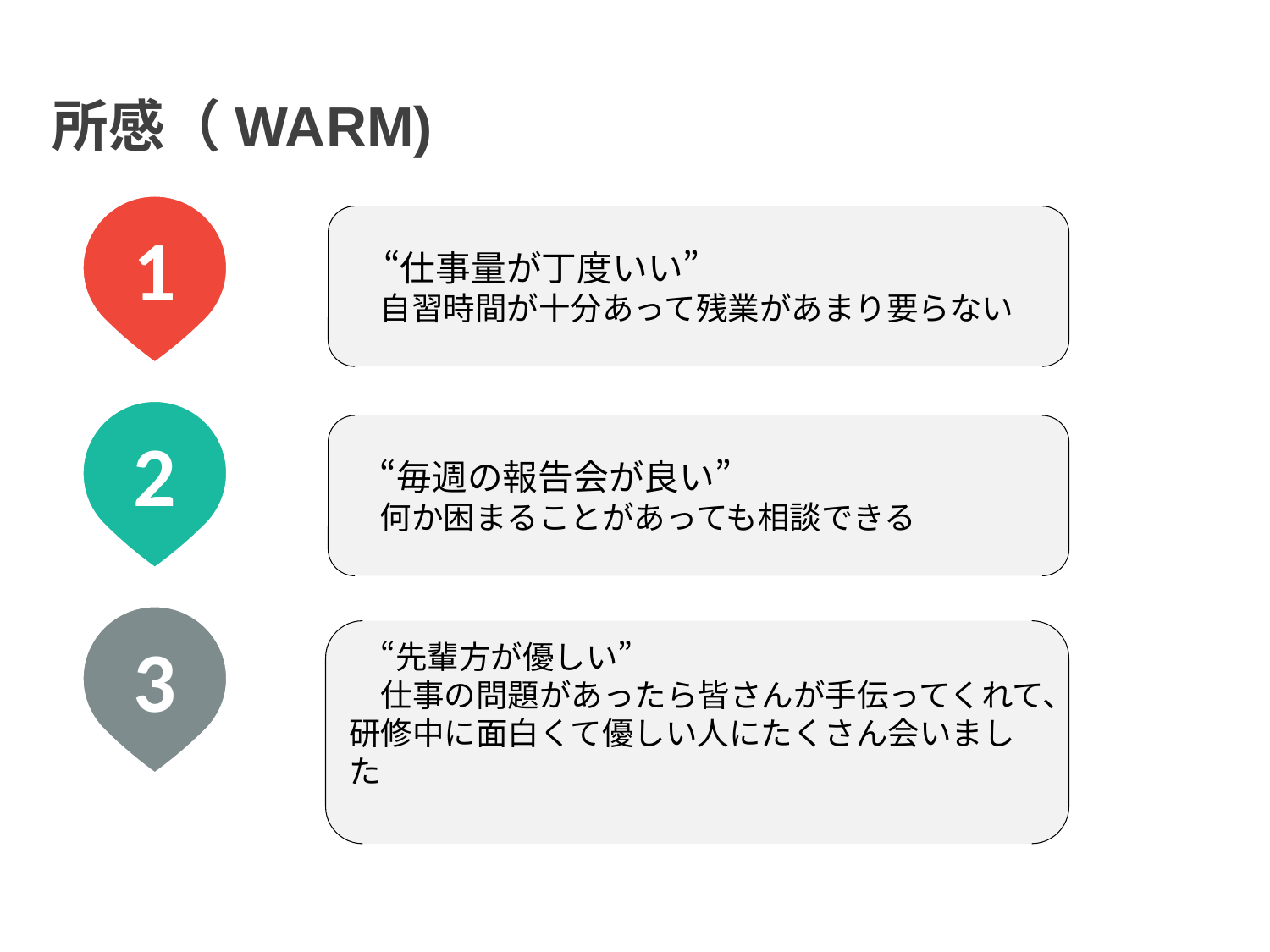

所感（WARM)

　“仕事量が丁度いい”
　自習時間が十分あって残業があまり要らない
1

　“毎週の報告会が良い”
　何か困まることがあっても相談できる
2

3
　“先輩方が優しい”
　仕事の問題があったら皆さんが手伝ってくれて、研修中に面白くて優しい人にたくさん会いました